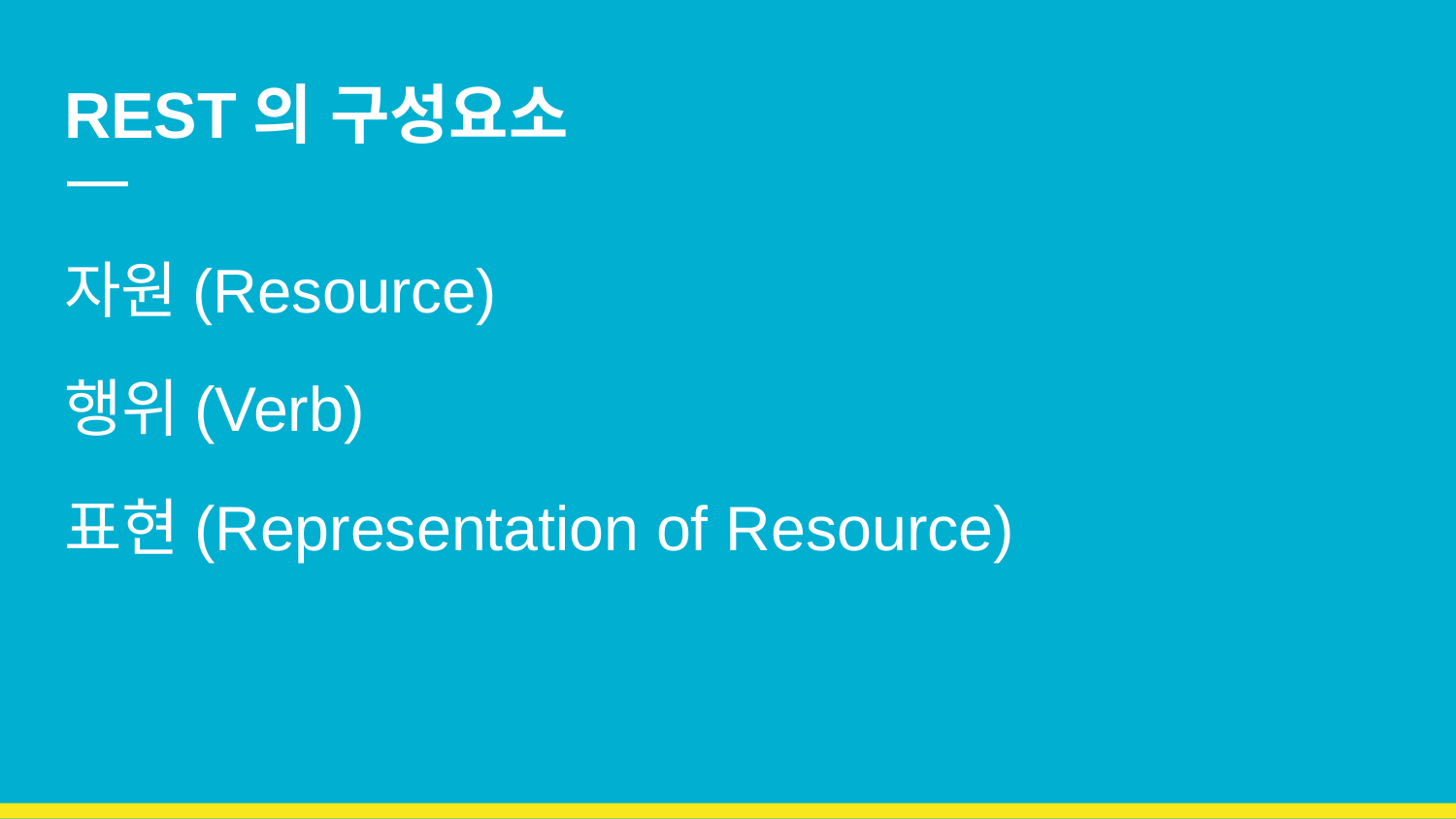

# REST의 구성요소
자원(Resource)
행위(Verb)
표현(Representation of Resource)